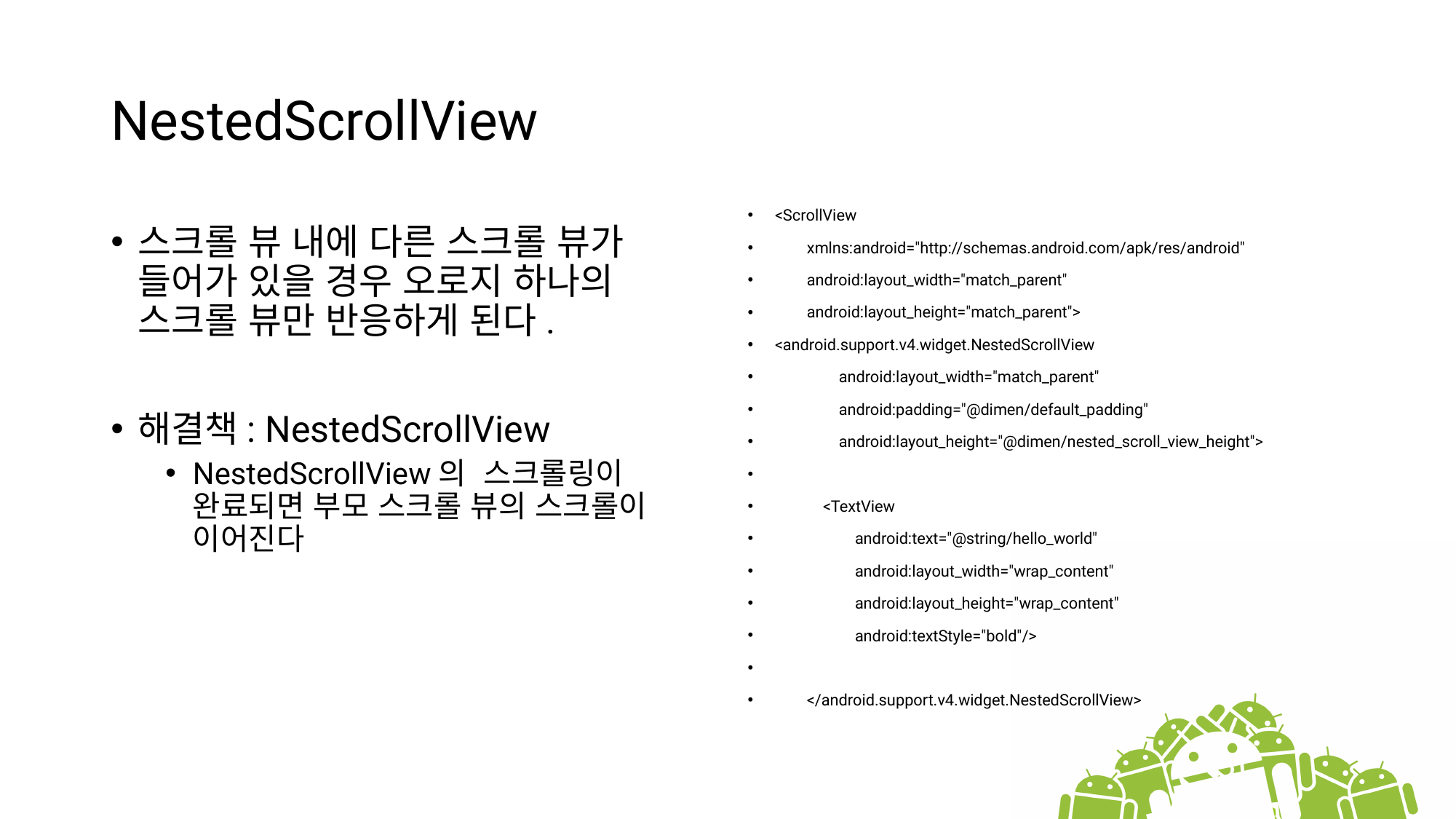

# NestedScrollView
<ScrollView
        xmlns:android="http://schemas.android.com/apk/res/android"
        android:layout_width="match_parent"
        android:layout_height="match_parent">
<android.support.v4.widget.NestedScrollView
                android:layout_width="match_parent"
                android:padding="@dimen/default_padding"
                android:layout_height="@dimen/nested_scroll_view_height">

            <TextView
                    android:text="@string/hello_world"
                    android:layout_width="wrap_content"
                    android:layout_height="wrap_content"
                    android:textStyle="bold"/>

        </android.support.v4.widget.NestedScrollView>

스크롤 뷰 내에 다른 스크롤 뷰가 들어가 있을 경우 오로지 하나의 스크롤 뷰만 반응하게 된다.

해결책: NestedScrollView
NestedScrollView의  스크롤링이 완료되면 부모 스크롤 뷰의 스크롤이 이어진다